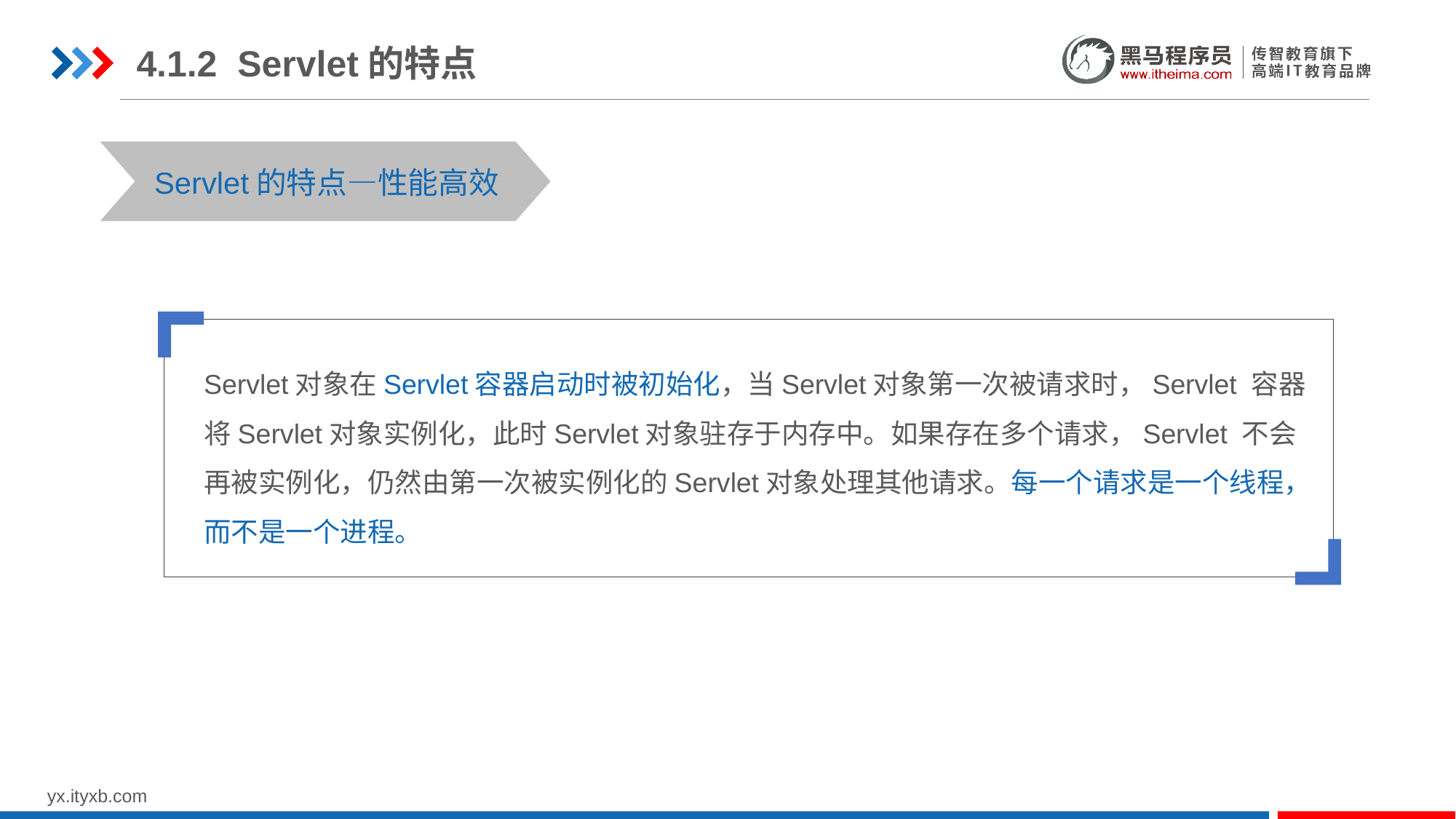

4.1.2  Servlet的特点

Servlet的特点—性能高效

Servlet对象在Servlet容器启动时被初始化，当Servlet对象第一次被请求时，Servlet 容器将Servlet对象实例化，此时Servlet对象驻存于内存中。如果存在多个请求，Servlet 不会再被实例化，仍然由第一次被实例化的Servlet对象处理其他请求。每一个请求是一个线程，而不是一个进程。